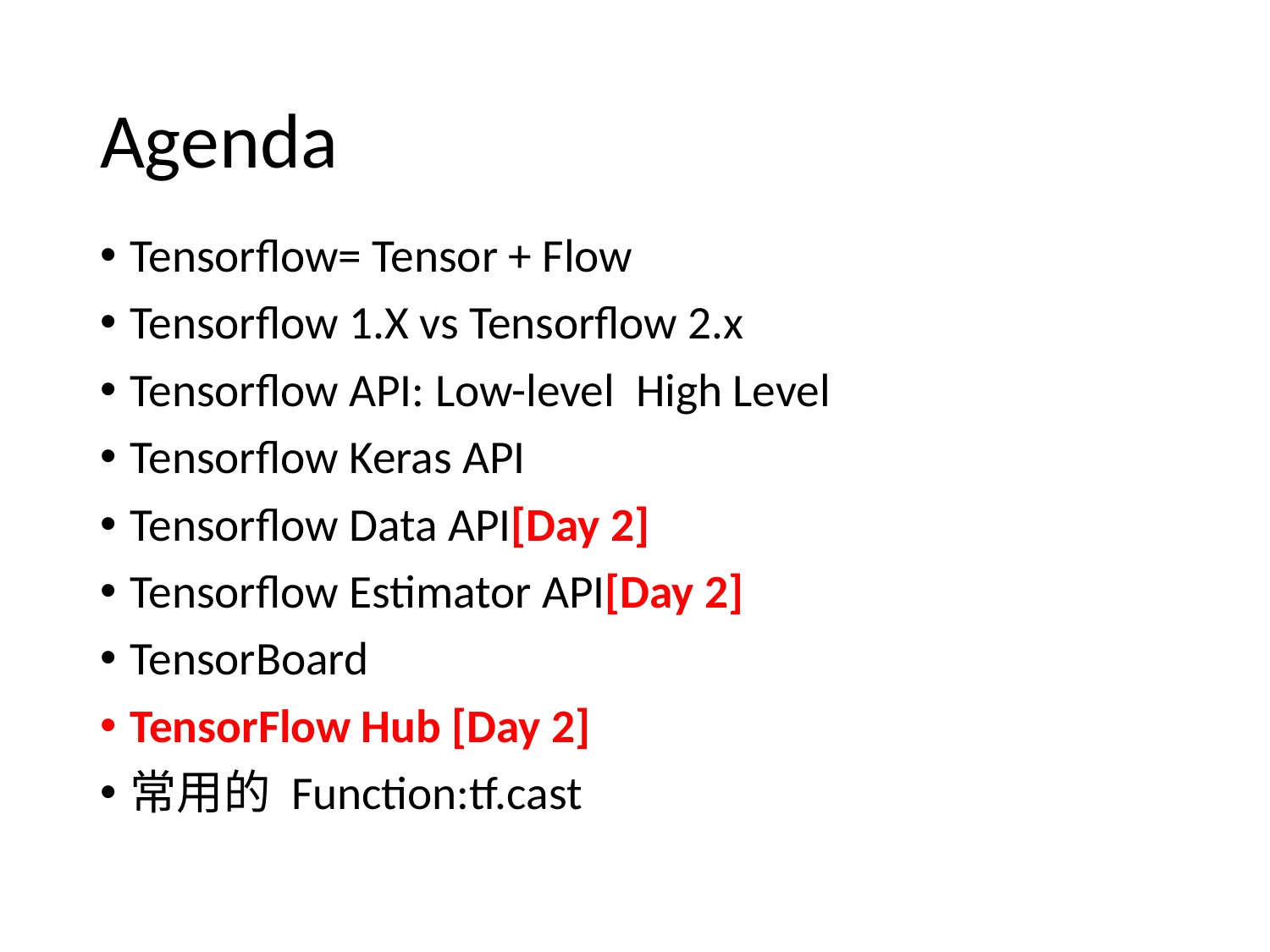

# Agenda
Tensorflow= Tensor + Flow
Tensorflow 1.X vs Tensorflow 2.x
Tensorflow API: Low-level  High Level
Tensorflow Keras API
Tensorflow Data API[Day 2]
Tensorflow Estimator API[Day 2]
TensorBoard
TensorFlow Hub [Day 2]
常用的 Function:tf.cast